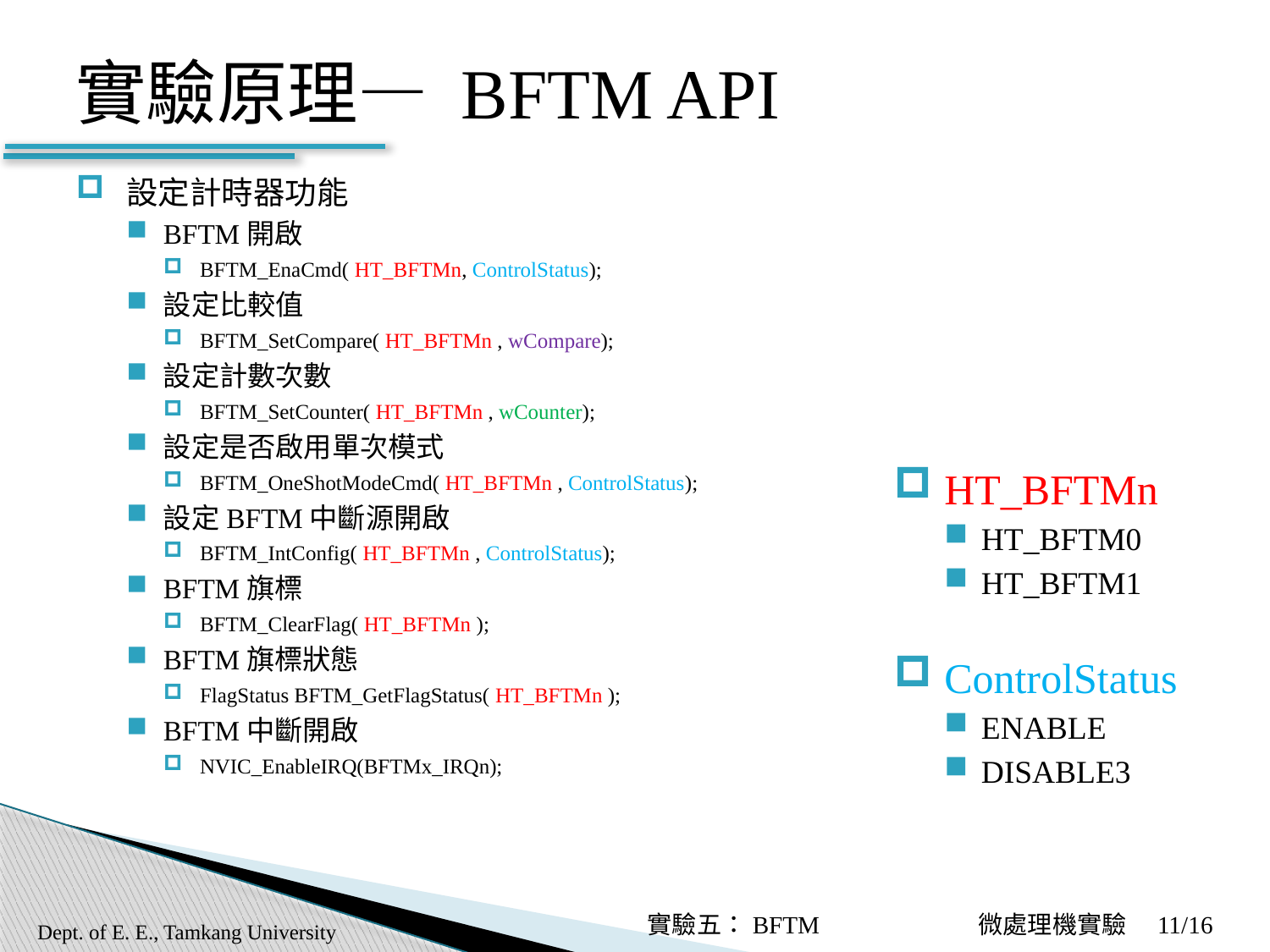

# 實驗原理— BFTM API
設定計時器功能
BFTM開啟
BFTM_EnaCmd( HT_BFTMn, ControlStatus);
設定比較值
BFTM_SetCompare( HT_BFTMn , wCompare);
設定計數次數
BFTM_SetCounter( HT_BFTMn , wCounter);
設定是否啟用單次模式
BFTM_OneShotModeCmd( HT_BFTMn , ControlStatus);
設定BFTM中斷源開啟
BFTM_IntConfig( HT_BFTMn , ControlStatus);
BFTM旗標
BFTM_ClearFlag( HT_BFTMn );
BFTM旗標狀態
FlagStatus BFTM_GetFlagStatus( HT_BFTMn );
BFTM中斷開啟
NVIC_EnableIRQ(BFTMx_IRQn);
HT_BFTMn
HT_BFTM0
HT_BFTM1

ControlStatus
ENABLE
DISABLE3